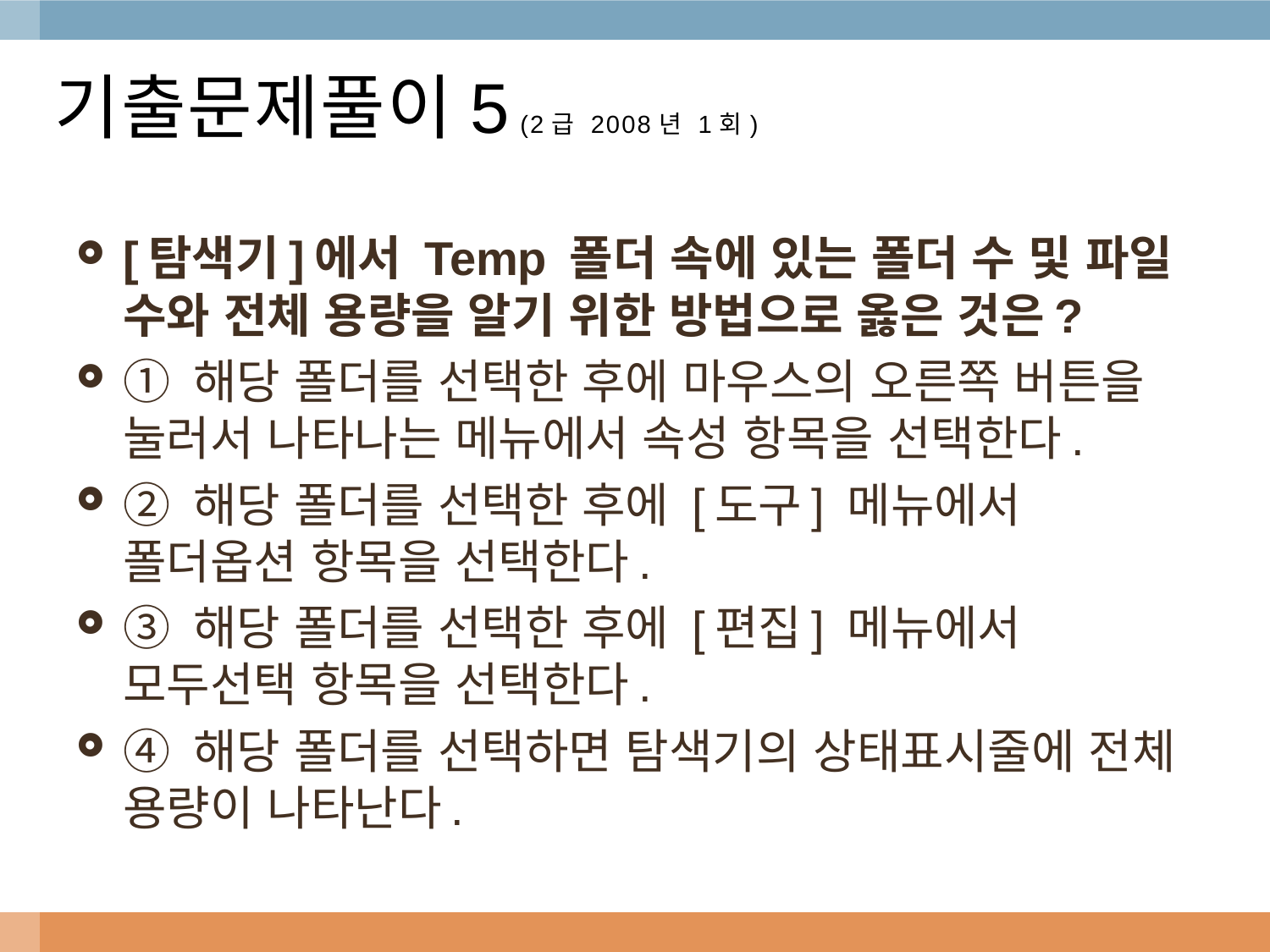

# 기출문제풀이5 (2급 2008년 1회)
[탐색기]에서 Temp 폴더 속에 있는 폴더 수 및 파일 수와 전체 용량을 알기 위한 방법으로 옳은 것은?
① 해당 폴더를 선택한 후에 마우스의 오른쪽 버튼을 눌러서 나타나는 메뉴에서 속성 항목을 선택한다.
② 해당 폴더를 선택한 후에 [도구] 메뉴에서 폴더옵션 항목을 선택한다.
③ 해당 폴더를 선택한 후에 [편집] 메뉴에서 모두선택 항목을 선택한다.
④ 해당 폴더를 선택하면 탐색기의 상태표시줄에 전체 용량이 나타난다.